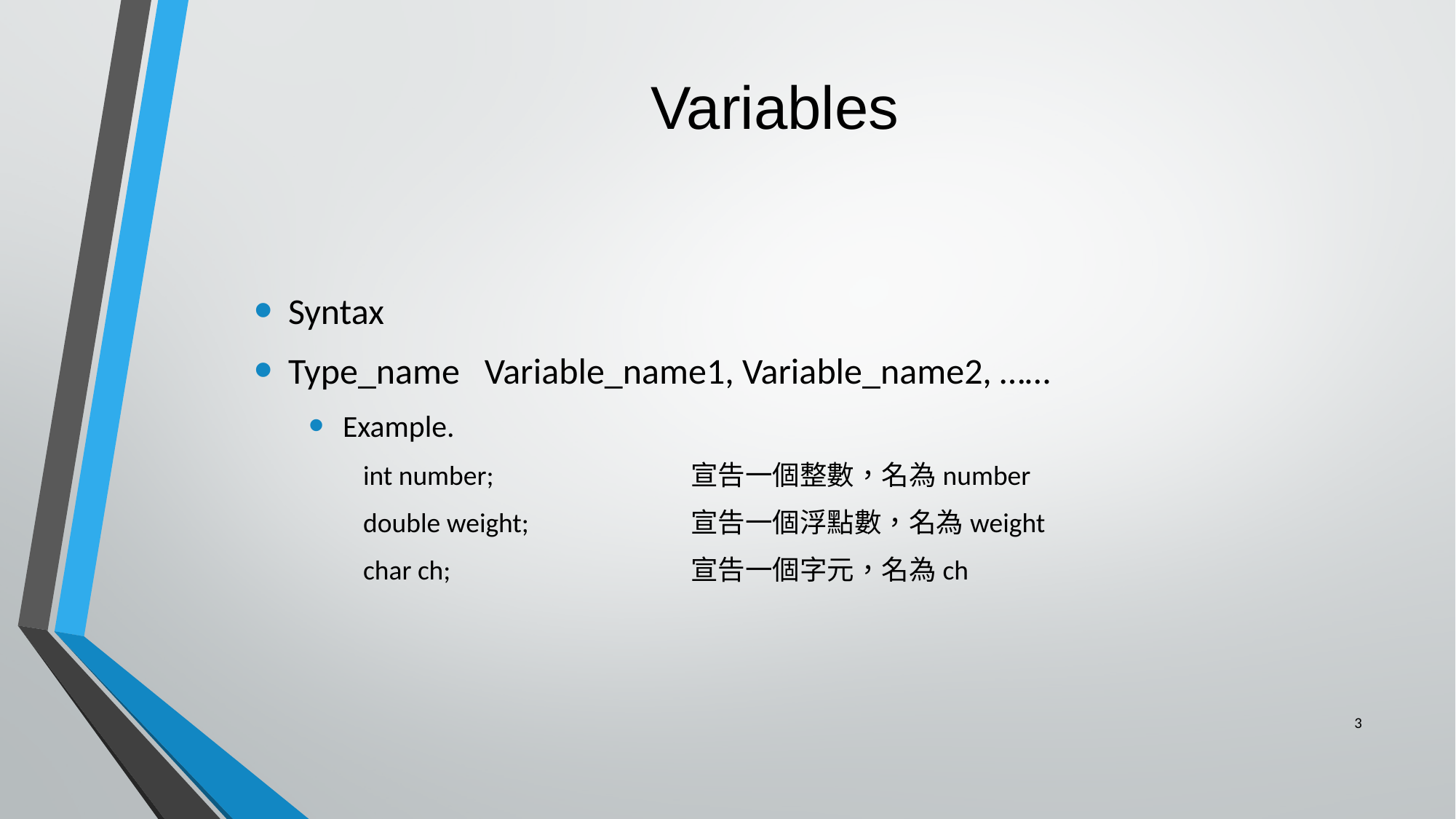

# Variables
Syntax
Type_name   Variable_name1, Variable_name2, ……
Example.
int number;		宣告一個整數，名為number
double weight;		宣告一個浮點數，名為weight
char ch;			宣告一個字元，名為ch

3